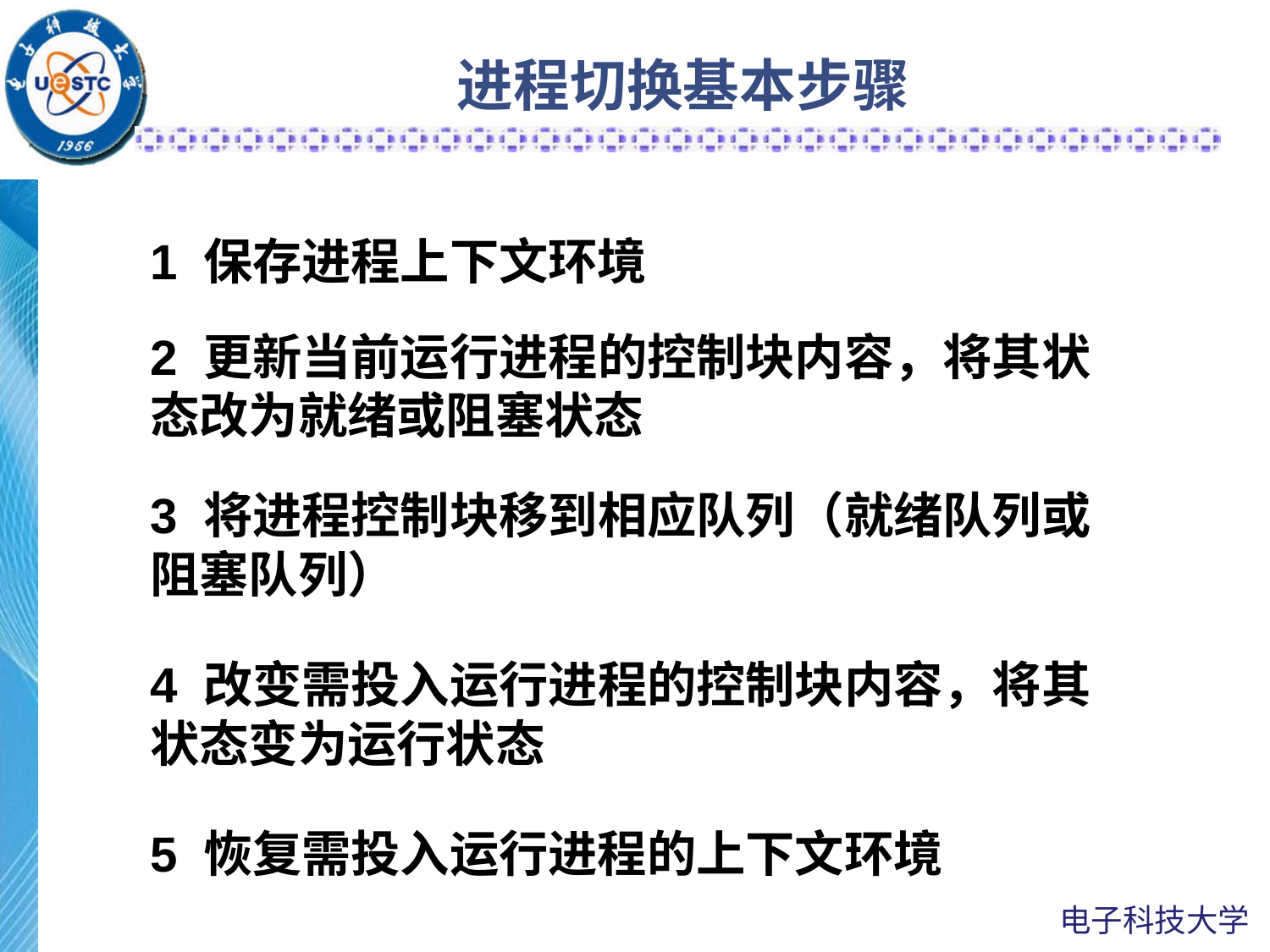

# 进程切换基本步骤
1 保存进程上下文环境
2 更新当前运行进程的控制块内容，将其状态改为就绪或阻塞状态
3 将进程控制块移到相应队列（就绪队列或阻塞队列）
4 改变需投入运行进程的控制块内容，将其状态变为运行状态
5 恢复需投入运行进程的上下文环境